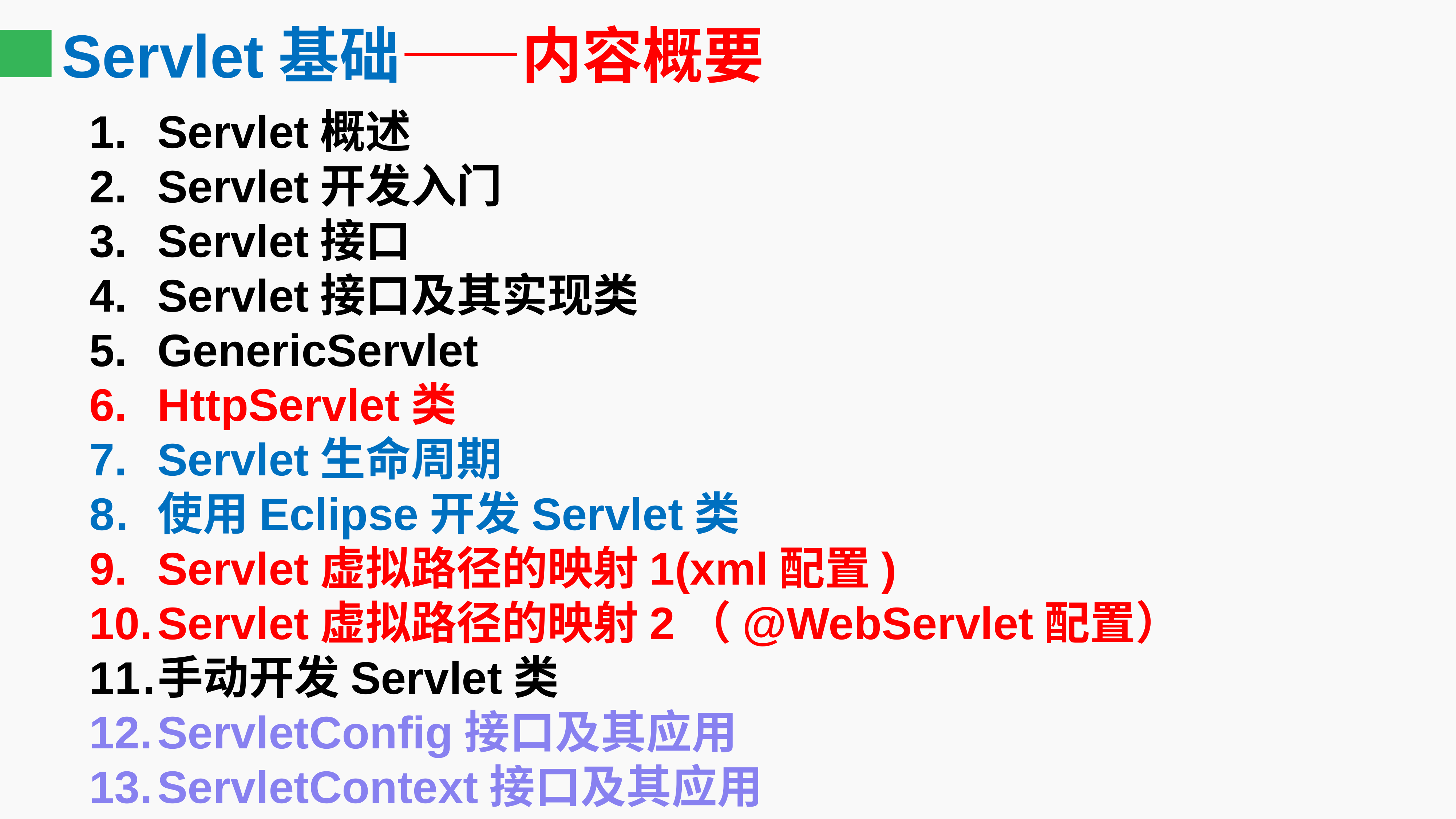

# Servlet基础——内容概要

Servlet概述
Servlet开发入门
Servlet接口
Servlet接口及其实现类
GenericServlet
HttpServlet类
Servlet生命周期
使用Eclipse开发Servlet类
Servlet虚拟路径的映射1(xml配置)
Servlet虚拟路径的映射2（@WebServlet配置）
手动开发Servlet类
ServletConfig接口及其应用
ServletContext接口及其应用